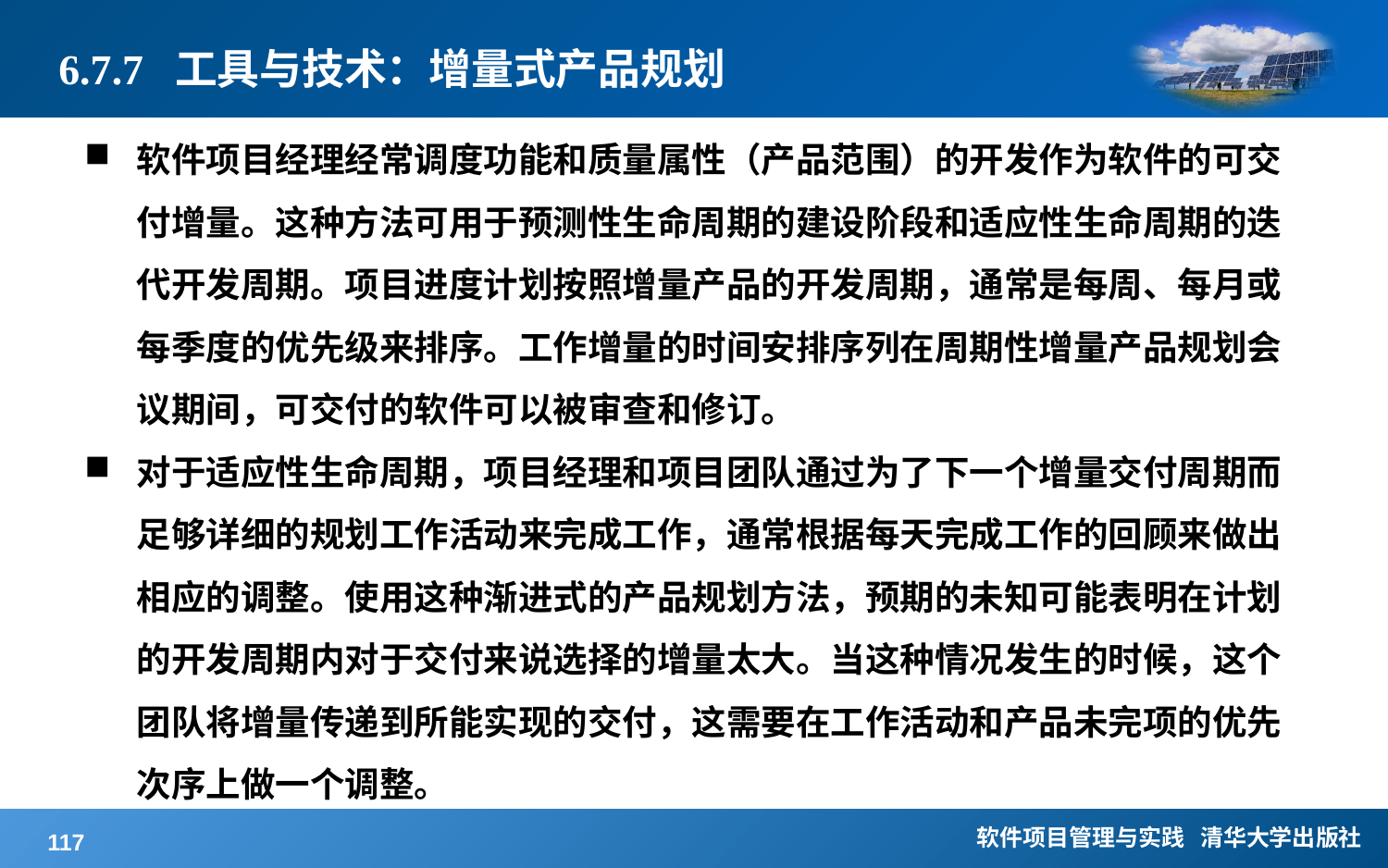

# 6.7.7  工具与技术：增量式产品规划
软件项目经理经常调度功能和质量属性（产品范围）的开发作为软件的可交付增量。这种方法可用于预测性生命周期的建设阶段和适应性生命周期的迭代开发周期。项目进度计划按照增量产品的开发周期，通常是每周、每月或每季度的优先级来排序。工作增量的时间安排序列在周期性增量产品规划会议期间，可交付的软件可以被审查和修订。
对于适应性生命周期，项目经理和项目团队通过为了下一个增量交付周期而足够详细的规划工作活动来完成工作，通常根据每天完成工作的回顾来做出相应的调整。使用这种渐进式的产品规划方法，预期的未知可能表明在计划的开发周期内对于交付来说选择的增量太大。当这种情况发生的时候，这个团队将增量传递到所能实现的交付，这需要在工作活动和产品未完项的优先次序上做一个调整。